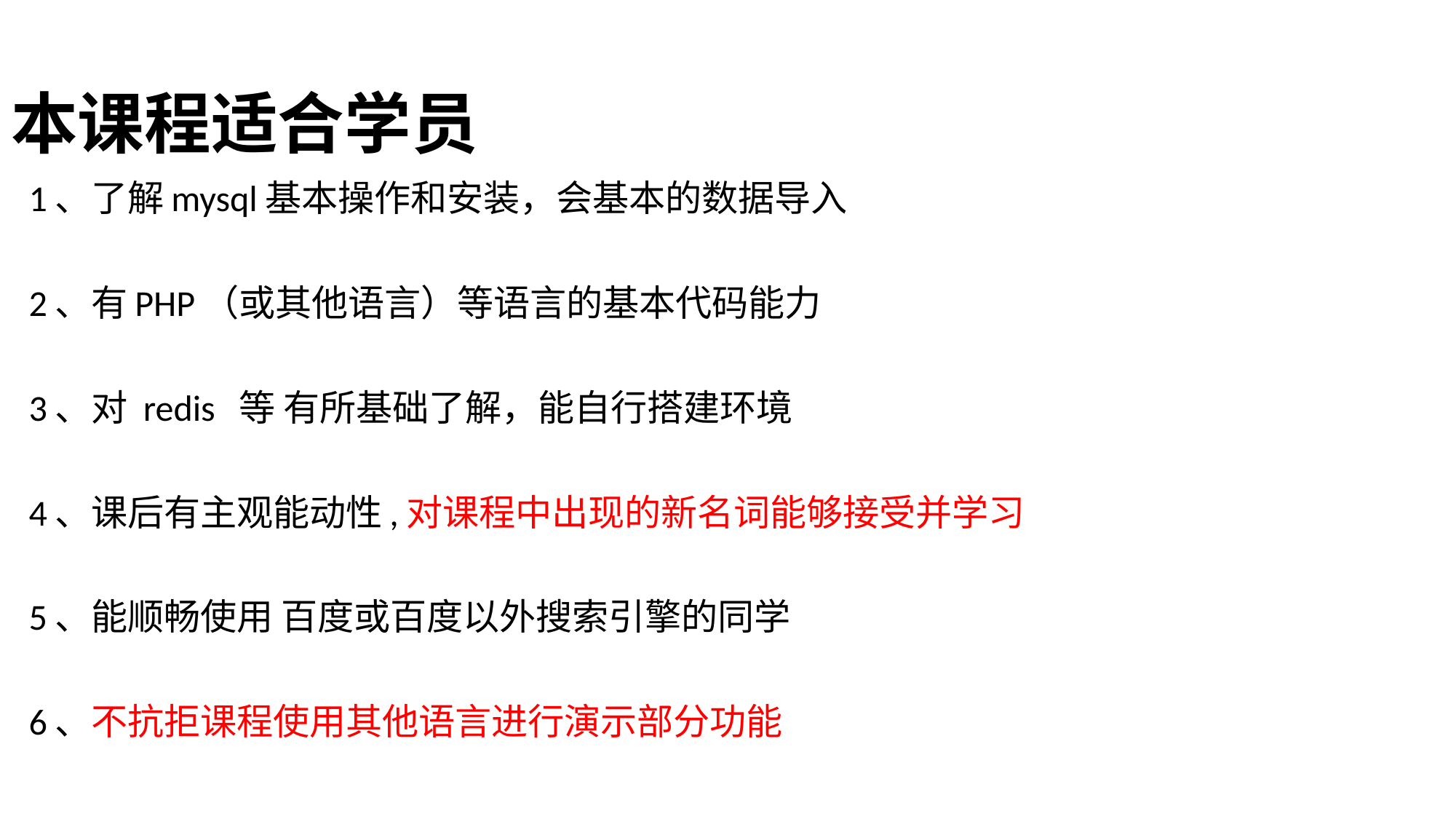

# 本课程适合学员
1、了解mysql基本操作和安装，会基本的数据导入

2、有PHP（或其他语言）等语言的基本代码能力

3、对 redis  等 有所基础了解，能自行搭建环境

4、课后有主观能动性,对课程中出现的新名词能够接受并学习

5、能顺畅使用 百度或百度以外搜索引擎的同学

6、不抗拒课程使用其他语言进行演示部分功能